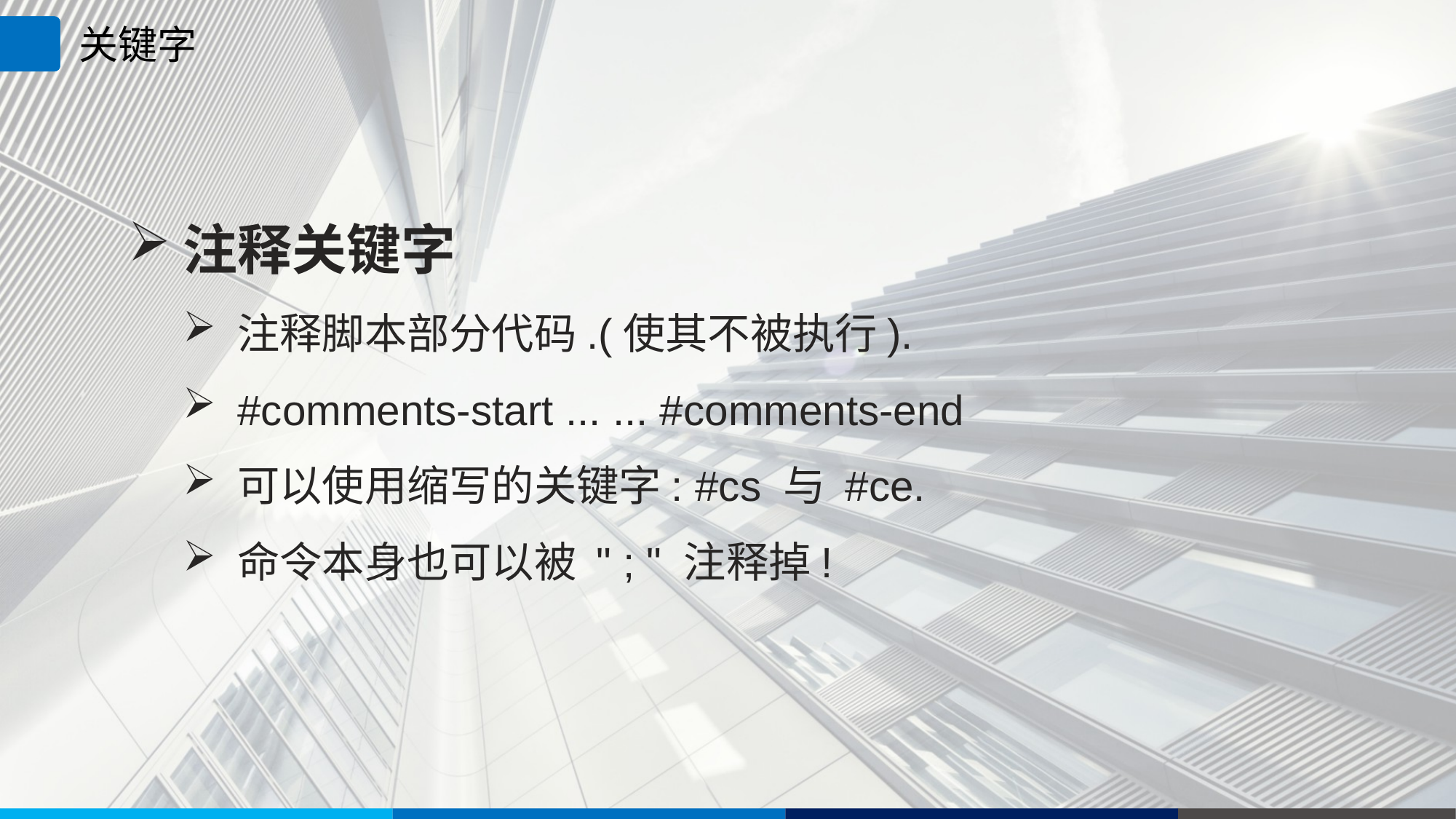

关键字

注释关键字
注释脚本部分代码.(使其不被执行).
#comments-start ... ... #comments-end
可以使用缩写的关键字: #cs 与 #ce.
命令本身也可以被 " ; " 注释掉!